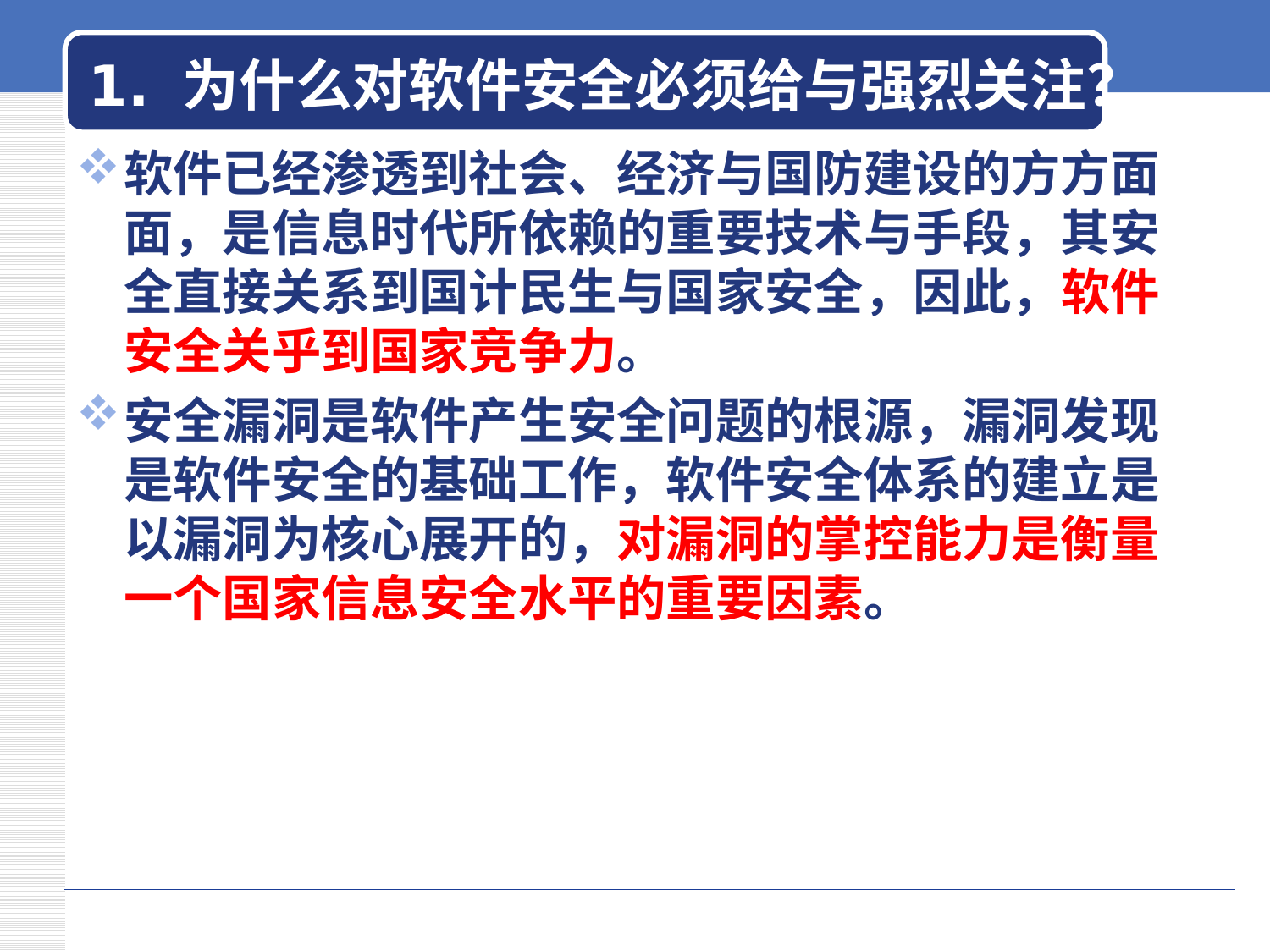

# 1. 为什么对软件安全必须给与强烈关注？
软件已经渗透到社会、经济与国防建设的方方面面，是信息时代所依赖的重要技术与手段，其安全直接关系到国计民生与国家安全，因此，软件安全关乎到国家竞争力。
安全漏洞是软件产生安全问题的根源，漏洞发现是软件安全的基础工作，软件安全体系的建立是以漏洞为核心展开的，对漏洞的掌控能力是衡量一个国家信息安全水平的重要因素。